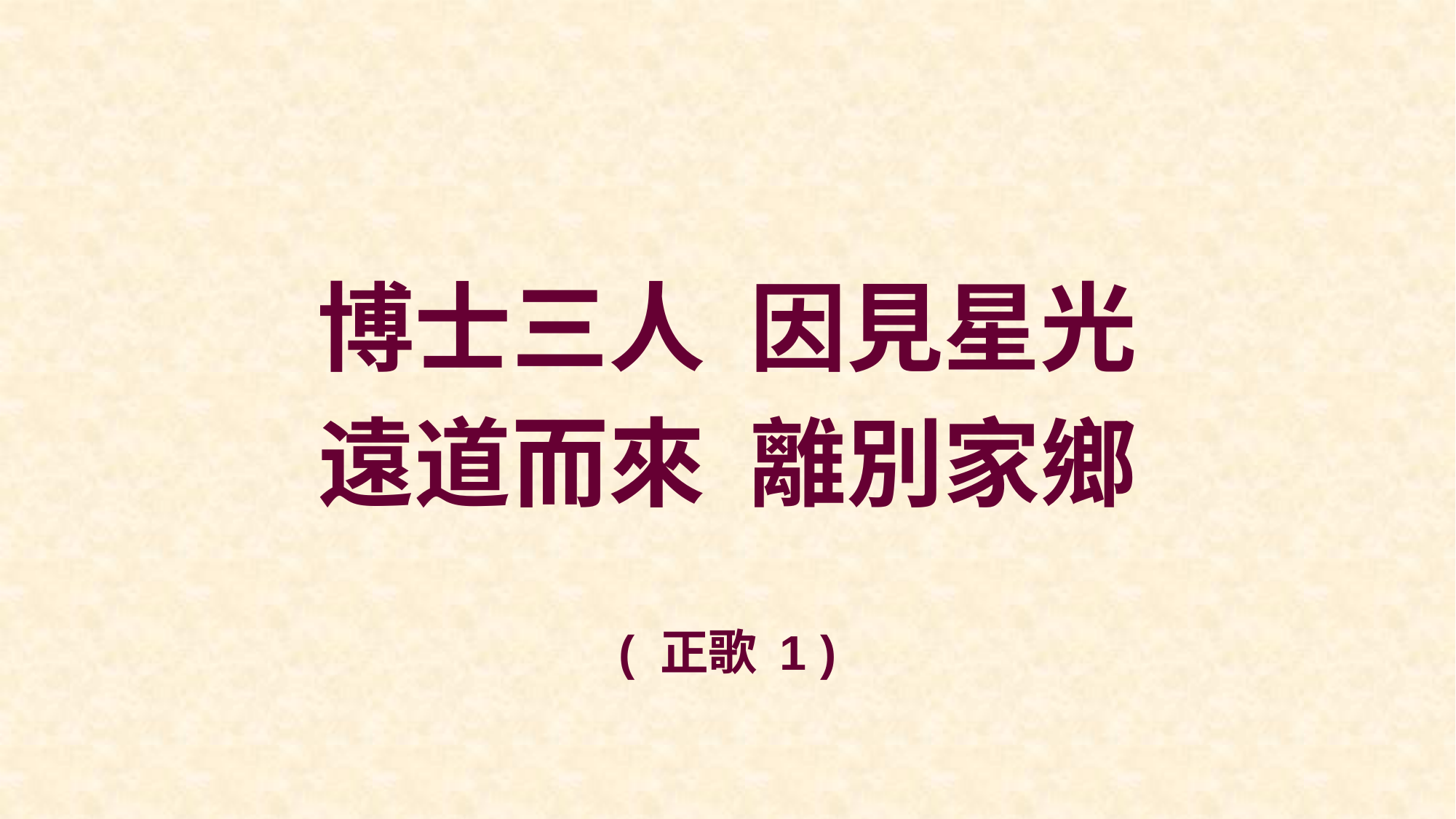

博士三人  因見星光
遠道而來  離別家鄉
( 正歌 1 )